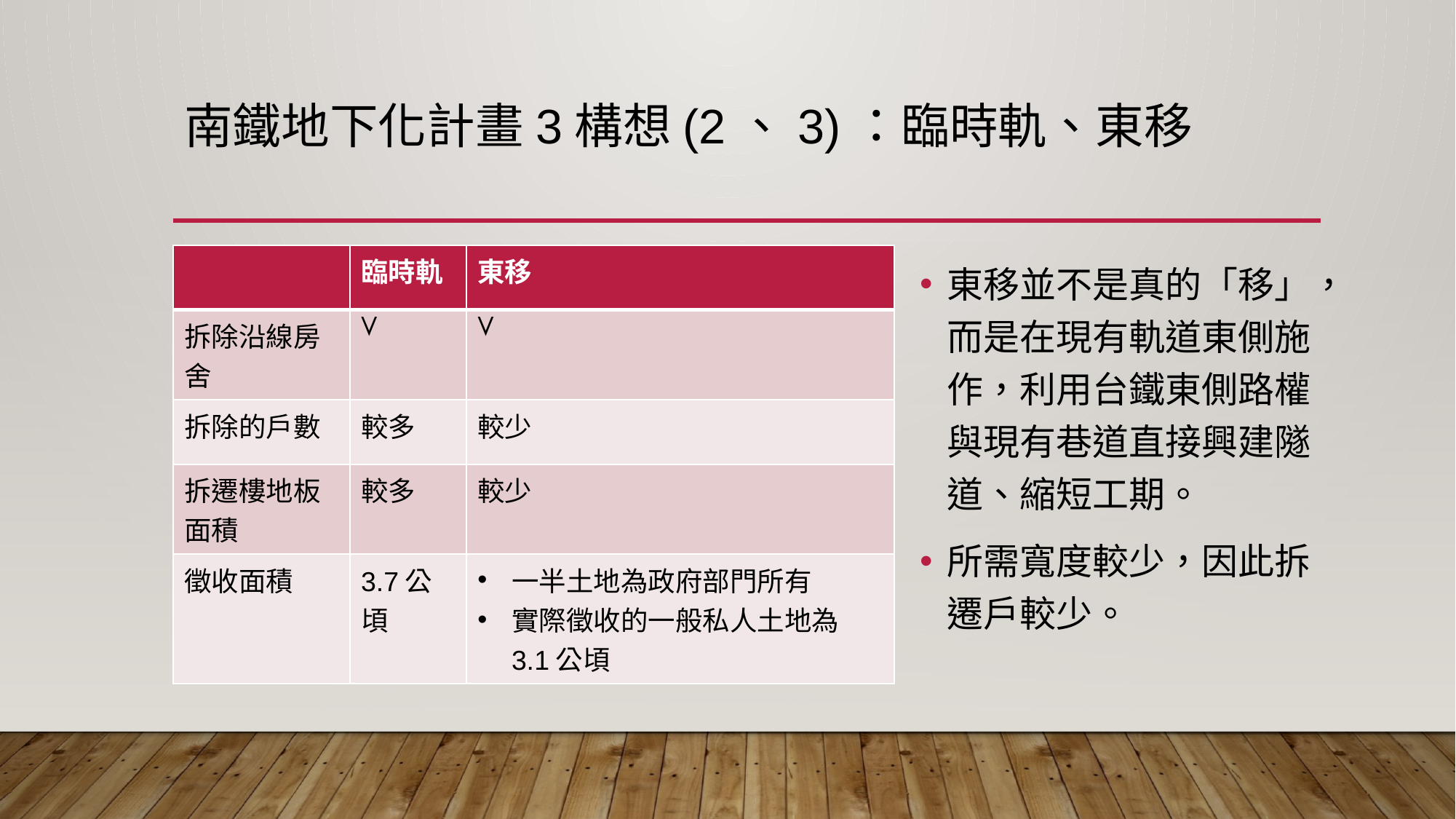

# 南鐵地下化計畫3構想(2、3)：臨時軌、東移
|  | 臨時軌 | 東移 |
| --- | --- | --- |
| 拆除沿線房舍 | V | V |
| 拆除的戶數 | 較多 | 較少 |
| 拆遷樓地板面積 | 較多 | 較少 |
| 徵收面積 | 3.7公頃 | 一半土地為政府部門所有 實際徵收的一般私人土地為3.1公頃 |
東移並不是真的「移」，而是在現有軌道東側施作，利用台鐵東側路權與現有巷道直接興建隧道、縮短工期。
所需寬度較少，因此拆遷戶較少。